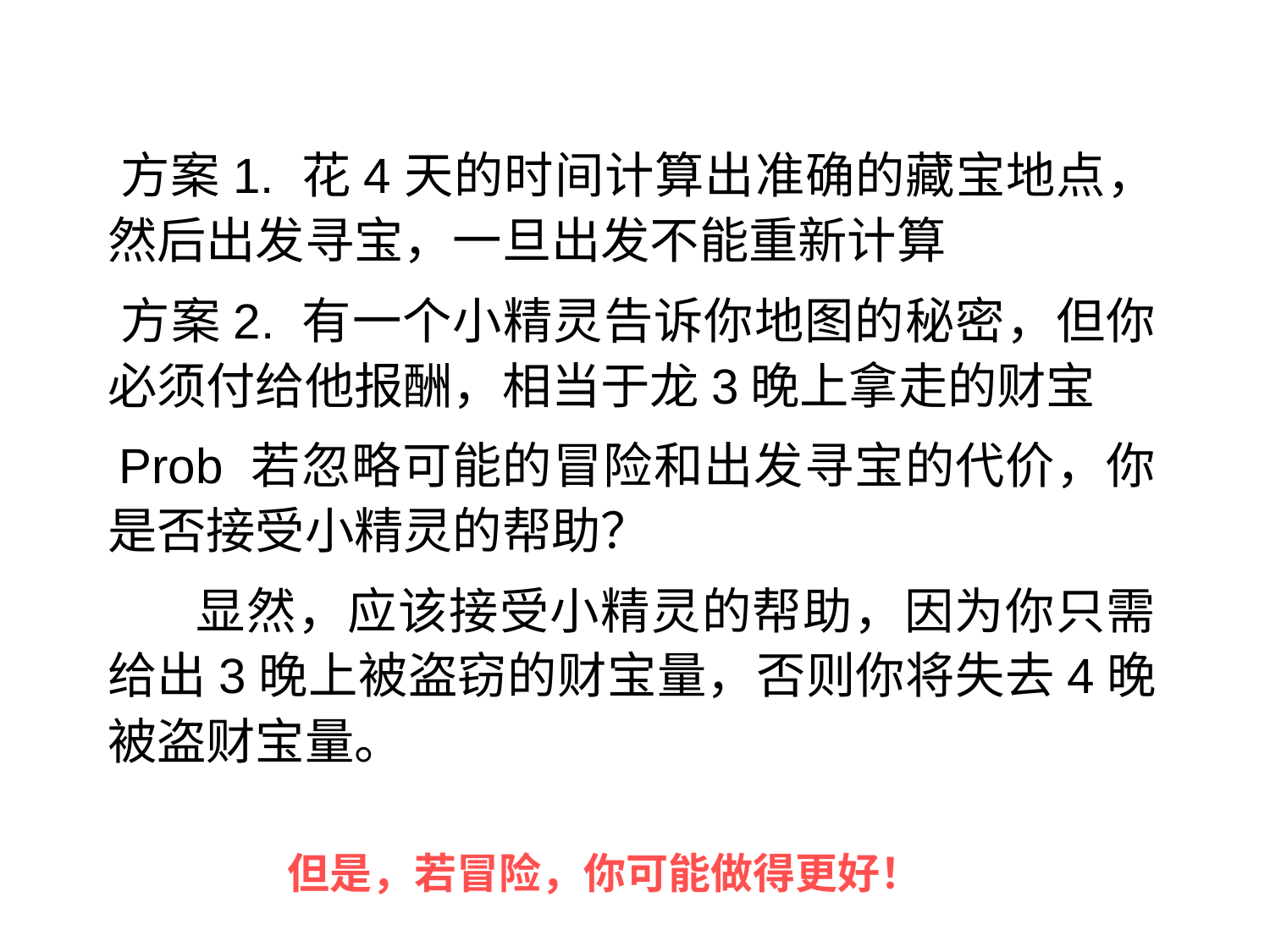

方案1. 花4天的时间计算出准确的藏宝地点，然后出发寻宝，一旦出发不能重新计算
    方案2. 有一个小精灵告诉你地图的秘密，但你必须付给他报酬，相当于龙3晚上拿走的财宝
    Prob 若忽略可能的冒险和出发寻宝的代价，你是否接受小精灵的帮助？
          显然，应该接受小精灵的帮助，因为你只需给出3晚上被盗窃的财宝量，否则你将失去4晚被盗财宝量。

但是，若冒险，你可能做得更好！